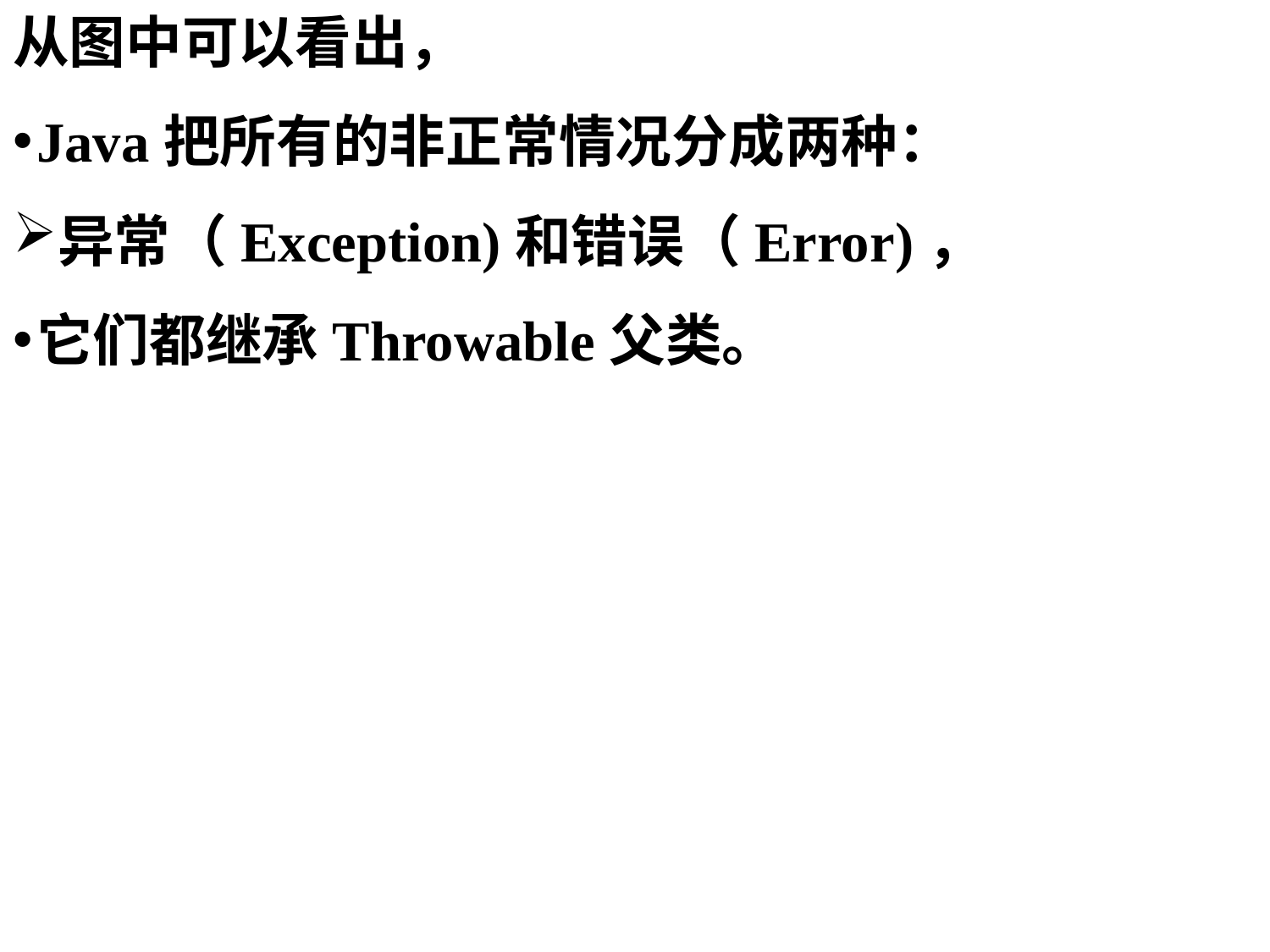

从图中可以看出，
Java把所有的非正常情况分成两种：
异常（Exception)和错误（Error)，
它们都继承Throwable父类。